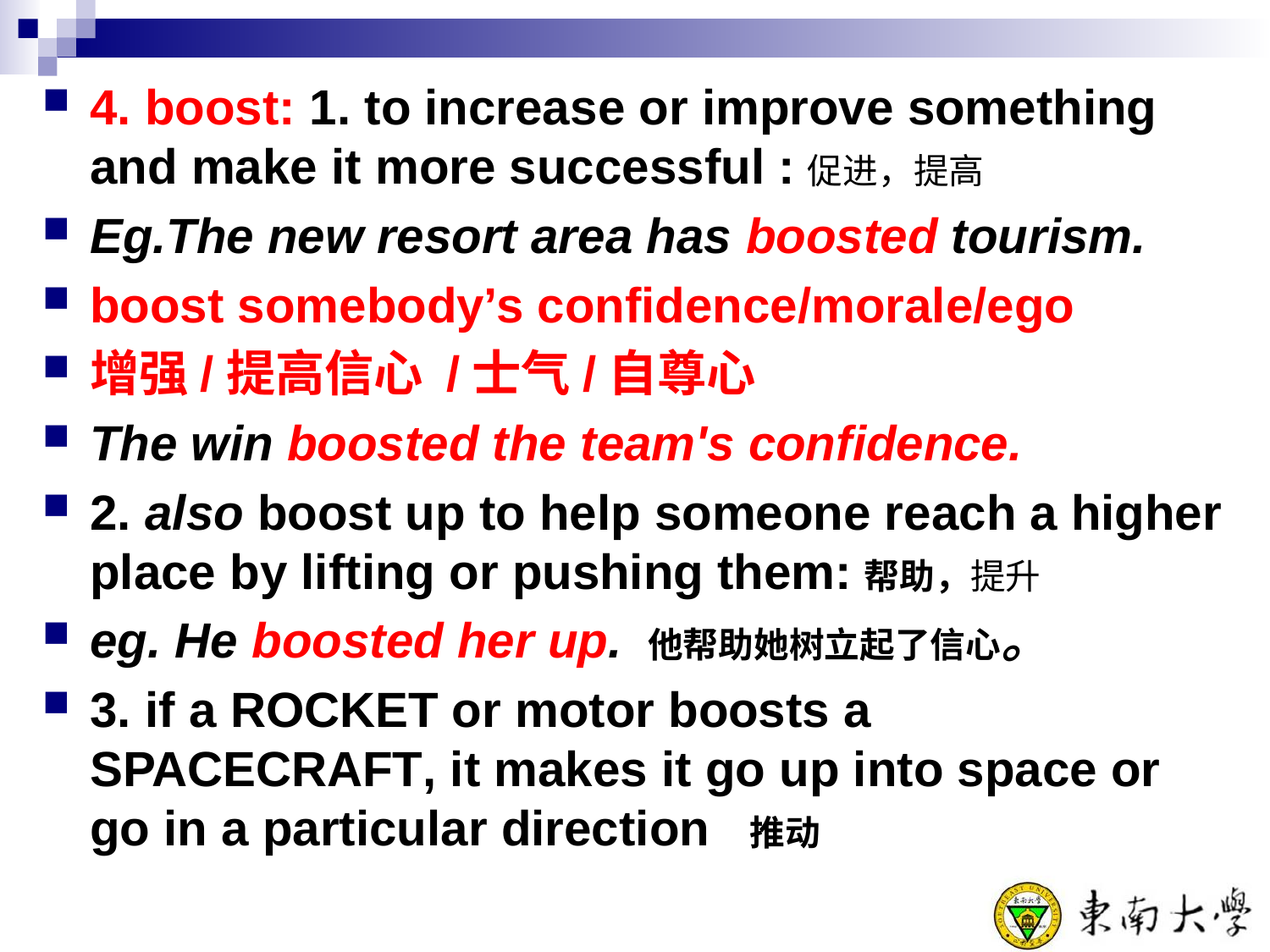

4. boost: 1. to increase or improve something and make it more successful :促进，提高
Eg.The new resort area has boosted tourism.
boost somebody’s confidence/morale/ego
增强/提高信心 /士气/自尊心
The win boosted the team's confidence.
2. also boost up to help someone reach a higher place by lifting or pushing them:帮助，提升
eg. He boosted her up. 他帮助她树立起了信心。
3. if a rocket or motor boosts a spacecraft, it makes it go up into space or go in a particular direction  推动